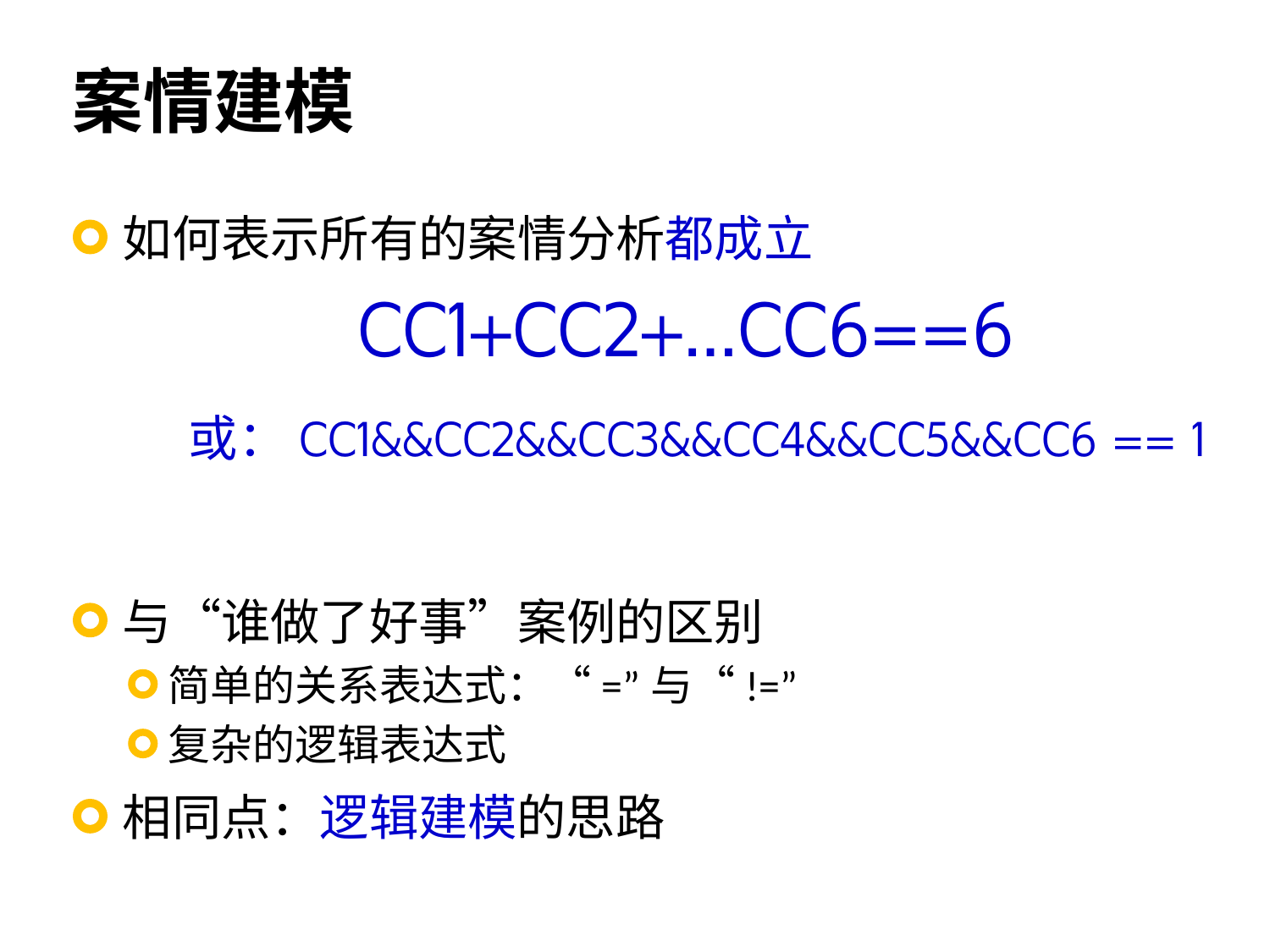

# 案情建模
如何表示所有的案情分析都成立

与“谁做了好事”案例的区别
简单的关系表达式：“=”与“!=”
复杂的逻辑表达式
相同点：逻辑建模的思路
CC1+CC2+…CC6==6
或：CC1&&CC2&&CC3&&CC4&&CC5&&CC6 == 1